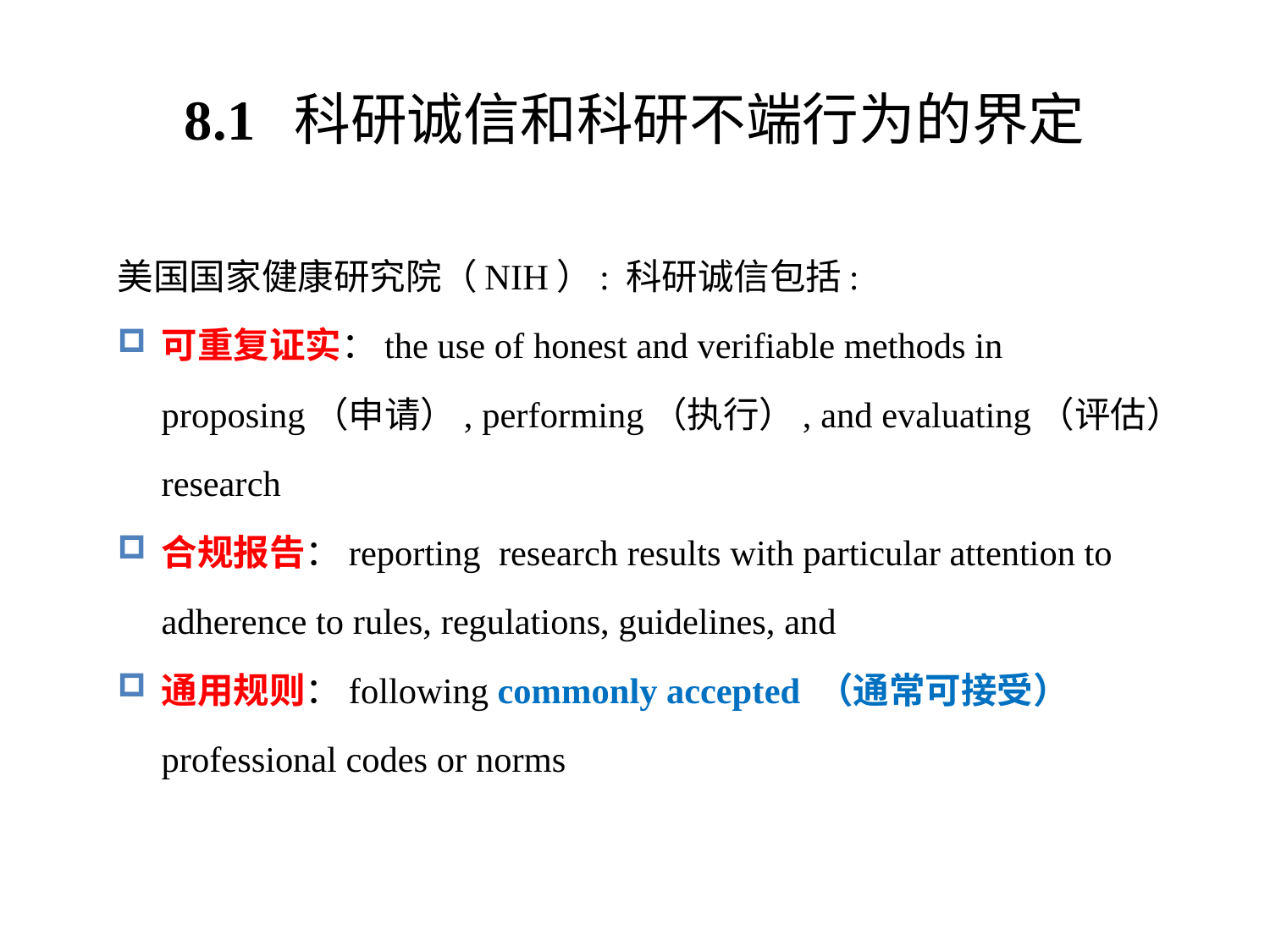

# 8.1  科研诚信和科研不端行为的界定
美国国家健康研究院（NIH）: 科研诚信包括:
可重复证实：the use of honest and verifiable methods in proposing（申请）, performing（执行）, and evaluating（评估） research
合规报告：reporting  research results with particular attention to adherence to rules, regulations, guidelines, and
通用规则：following commonly accepted （通常可接受） professional codes or norms